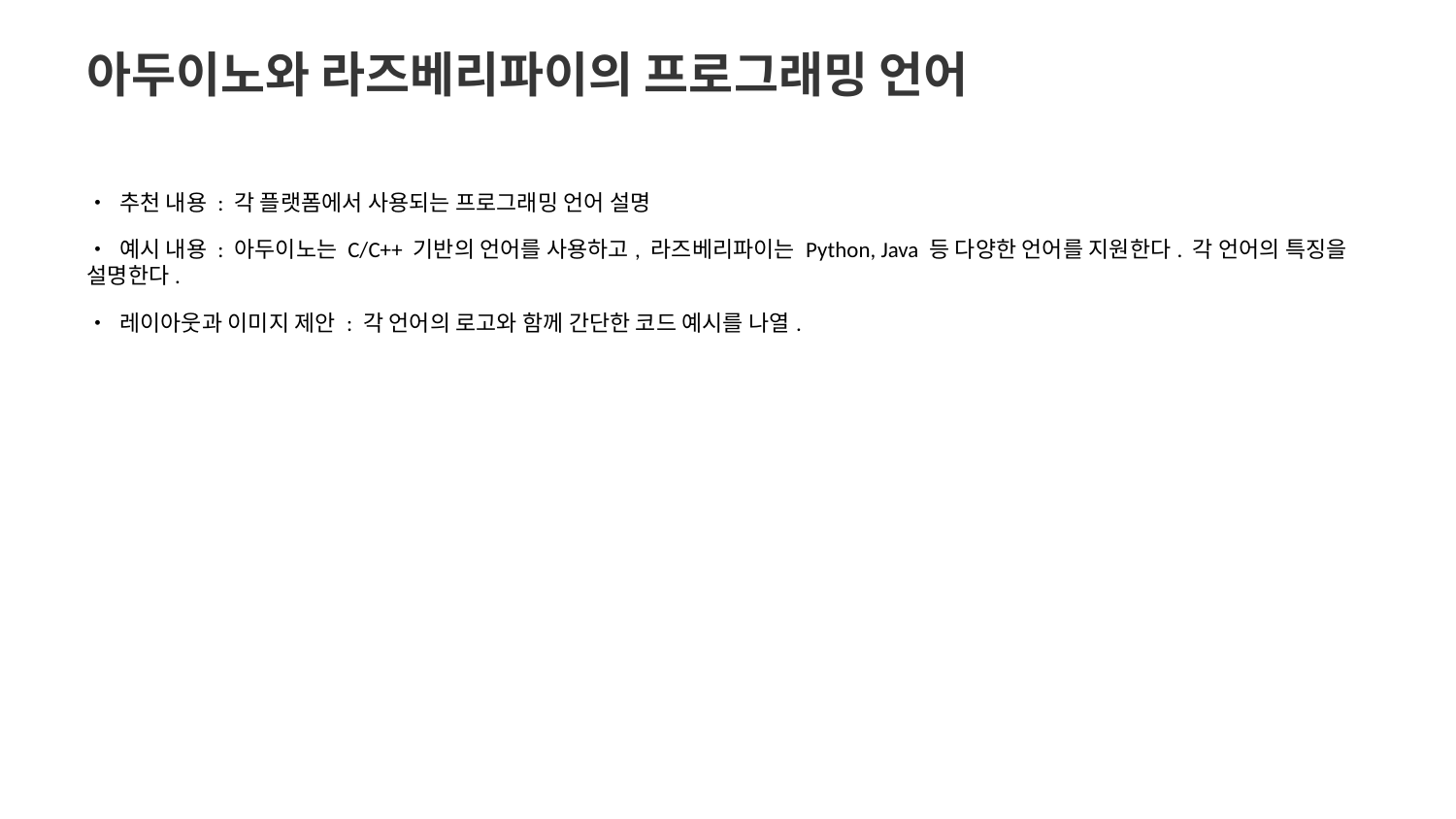

아두이노와 라즈베리파이의 프로그래밍 언어
• 추천 내용 : 각 플랫폼에서 사용되는 프로그래밍 언어 설명
• 예시 내용 : 아두이노는 C/C++ 기반의 언어를 사용하고, 라즈베리파이는 Python, Java 등 다양한 언어를 지원한다. 각 언어의 특징을 설명한다.
• 레이아웃과 이미지 제안 : 각 언어의 로고와 함께 간단한 코드 예시를 나열.